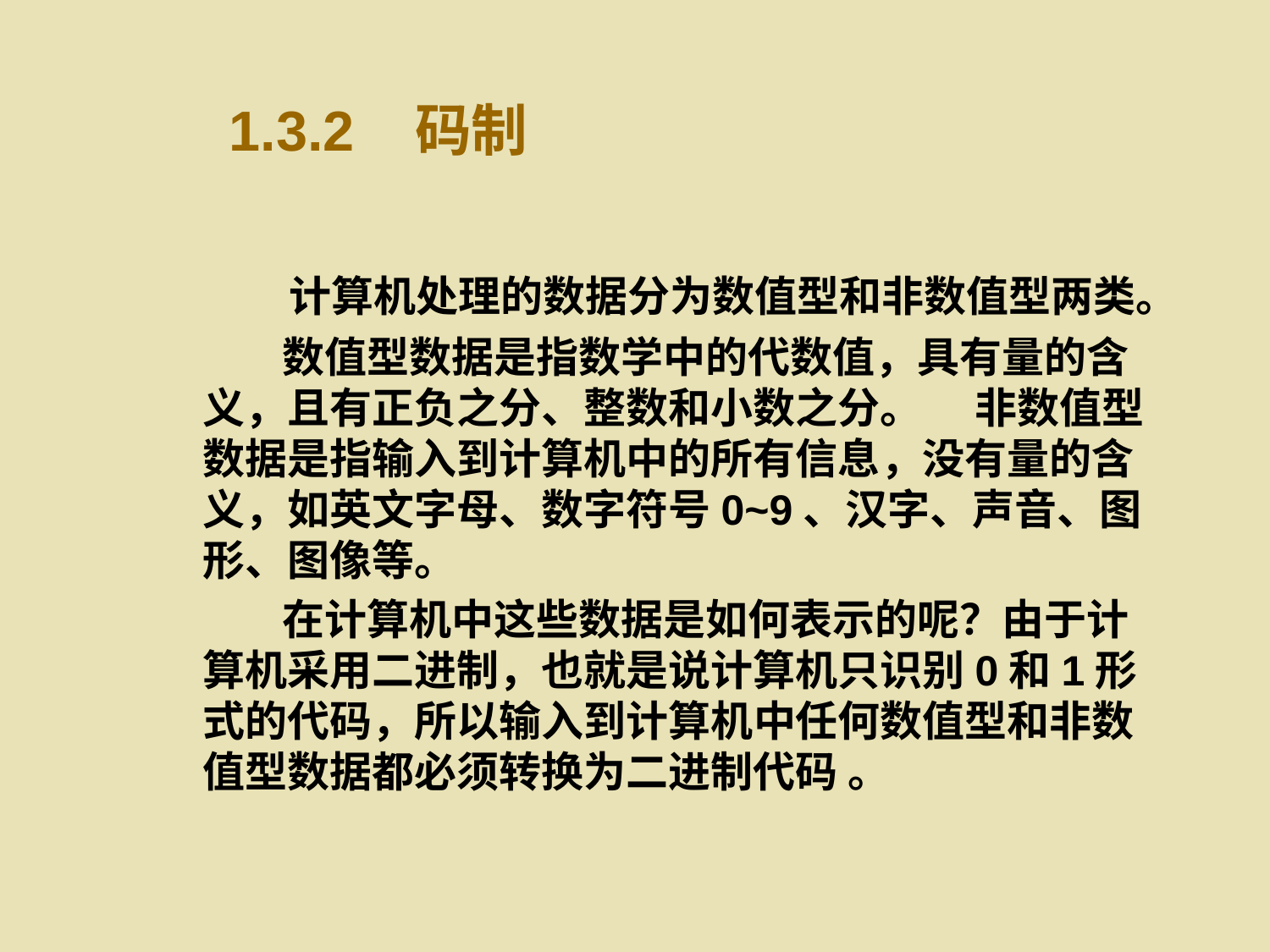

1.3.2   码制

　计算机处理的数据分为数值型和非数值型两类。
　数值型数据是指数学中的代数值，具有量的含义，且有正负之分、整数和小数之分。　 非数值型数据是指输入到计算机中的所有信息，没有量的含义，如英文字母、数字符号0~9、汉字、声音、图形、图像等。
　在计算机中这些数据是如何表示的呢？由于计算机采用二进制，也就是说计算机只识别0和1形式的代码，所以输入到计算机中任何数值型和非数值型数据都必须转换为二进制代码 。